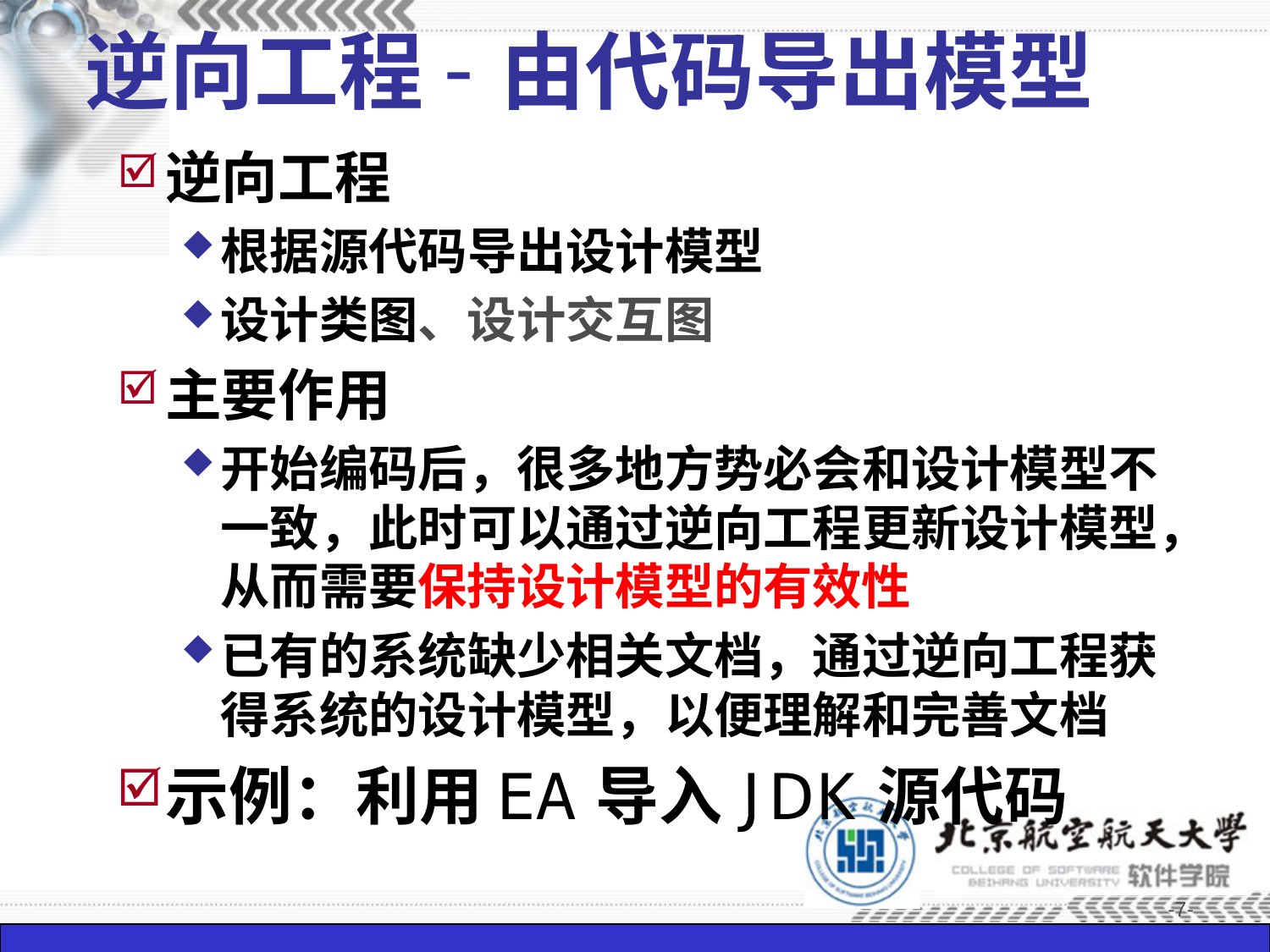

# 逆向工程-由代码导出模型
逆向工程
根据源代码导出设计模型
设计类图、设计交互图
主要作用
开始编码后，很多地方势必会和设计模型不一致，此时可以通过逆向工程更新设计模型，从而需要保持设计模型的有效性
已有的系统缺少相关文档，通过逆向工程获得系统的设计模型，以便理解和完善文档
示例：利用EA导入JDK源代码
-7-